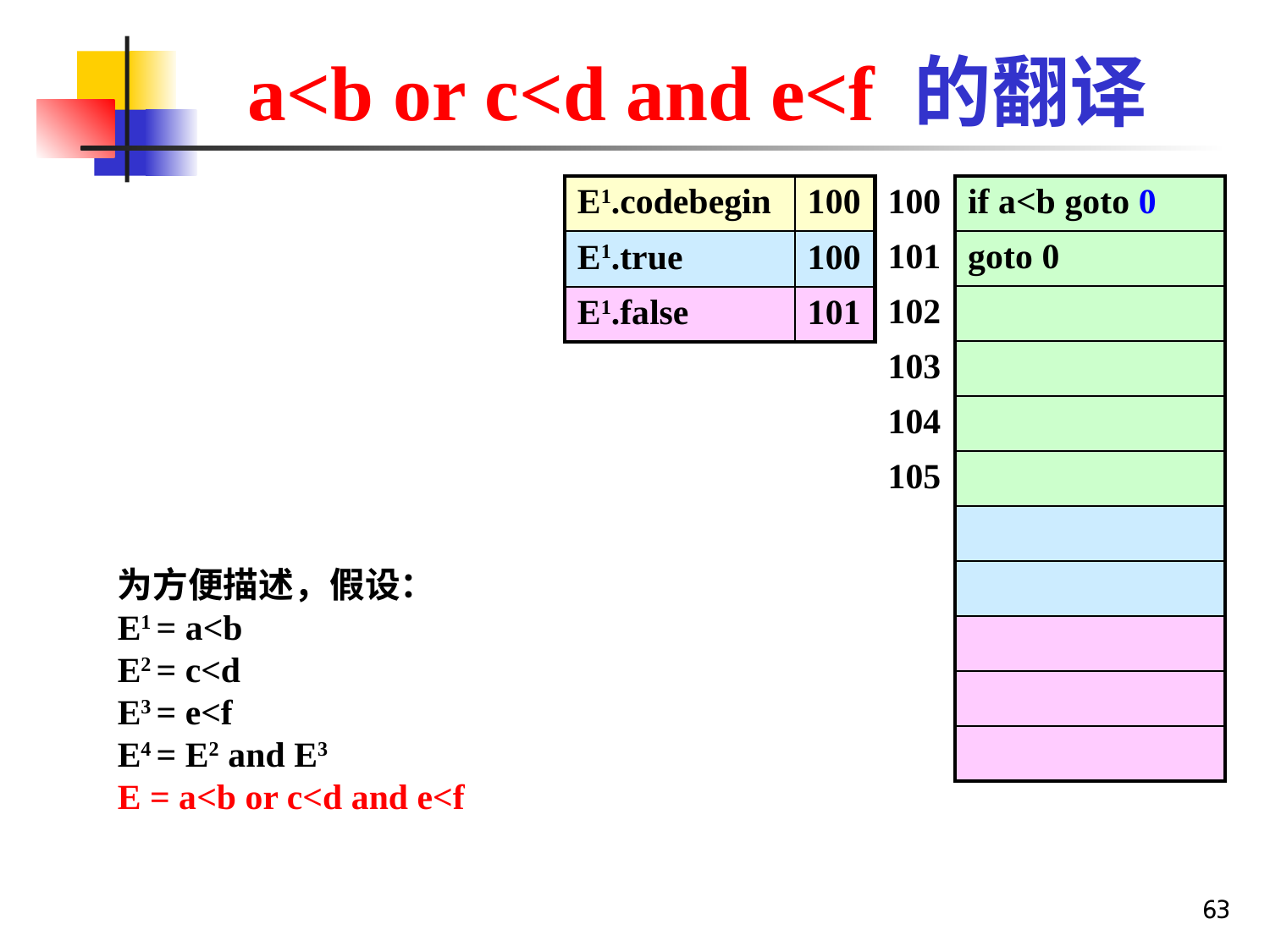

a<b or c<d and e<f 的翻译
| E1.codebegin | 100 |
| --- | --- |
| E1.true | 100 |
| E1.false | 101 |
| 100 | if a<b goto 0 |
| --- | --- |
| 101 | goto 0 |
| 102 |  |
| 103 |  |
| 104 |  |
| 105 |  |
|  |  |
|  |  |
|  |  |
|  |  |
|  |  |
为方便描述，假设：
E1 = a<b
E2 = c<d
E3 = e<f
E4 = E2 and E3
E = a<b or c<d and e<f
63